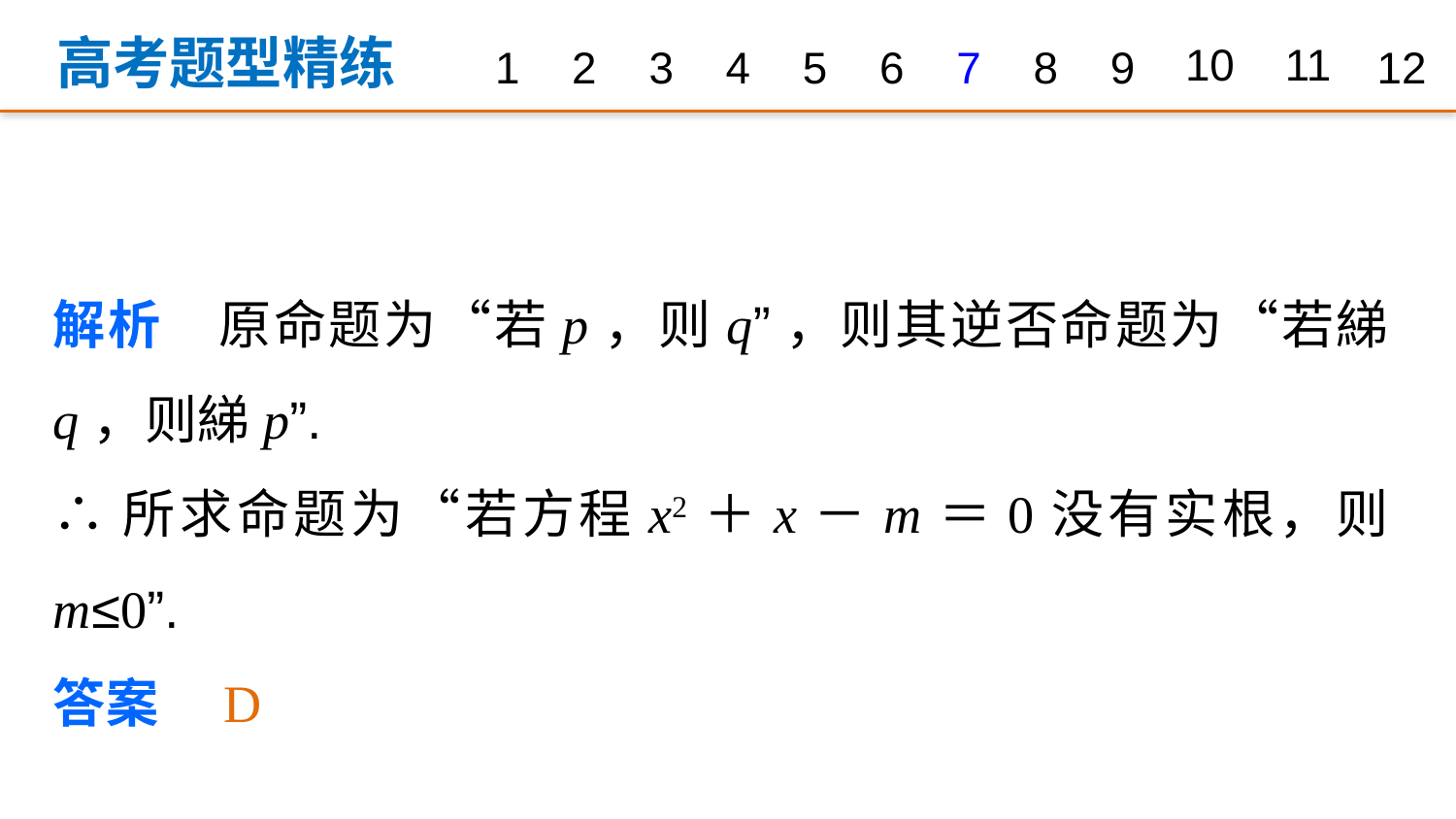

高考题型精练
1
2
3
4
5
6
7
8
9
10
11
12
解析　原命题为“若p，则q”，则其逆否命题为“若綈q，则綈p”.
∴所求命题为“若方程x2＋x－m＝0没有实根，则m≤0”.
答案　D